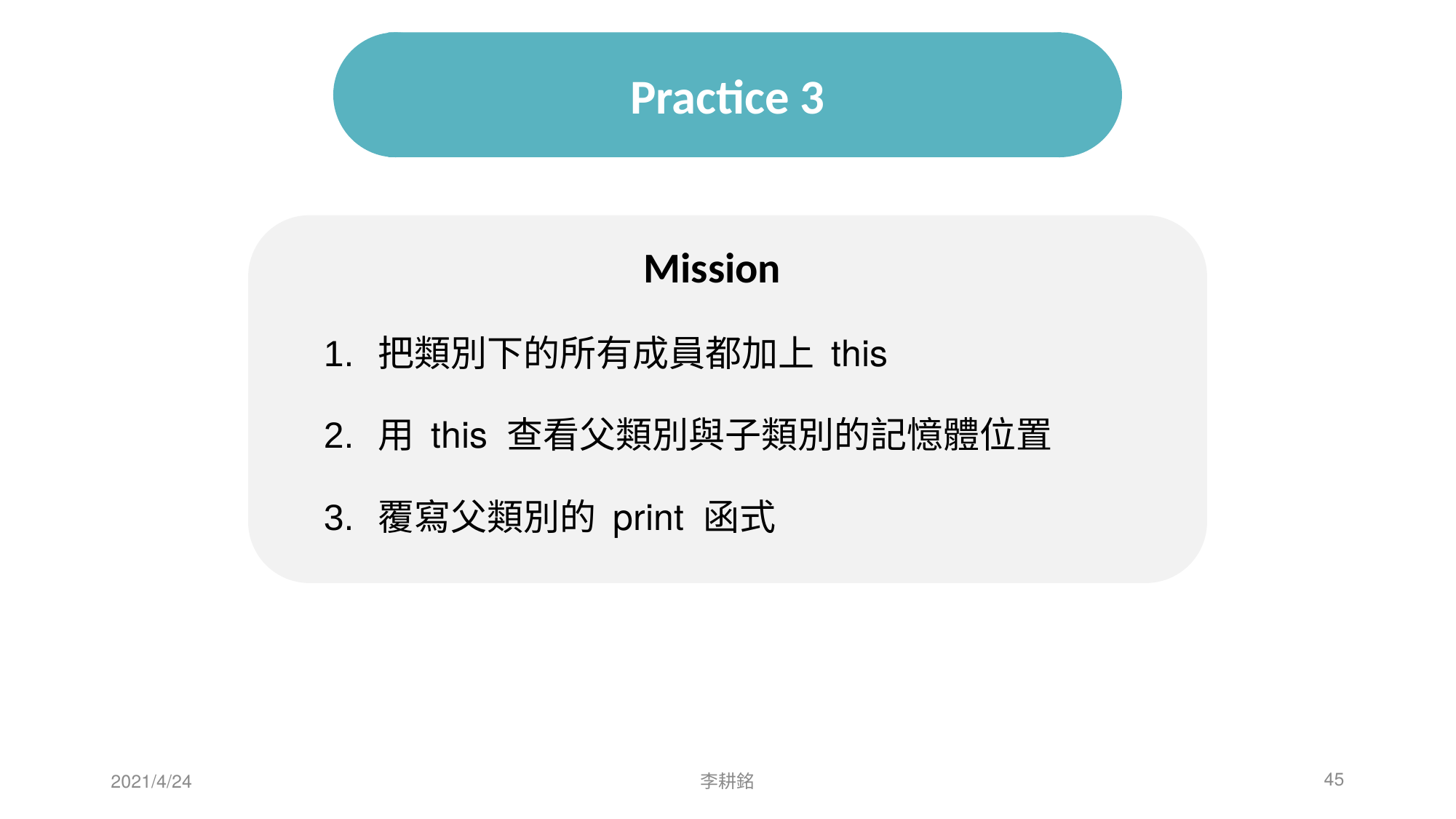

# Practice 3

Mission
把類別下的所有成員都加上 this
用 this 查看父類別與子類別的記憶體位置
覆寫父類別的 print 函式
2021/4/24
李耕銘
45